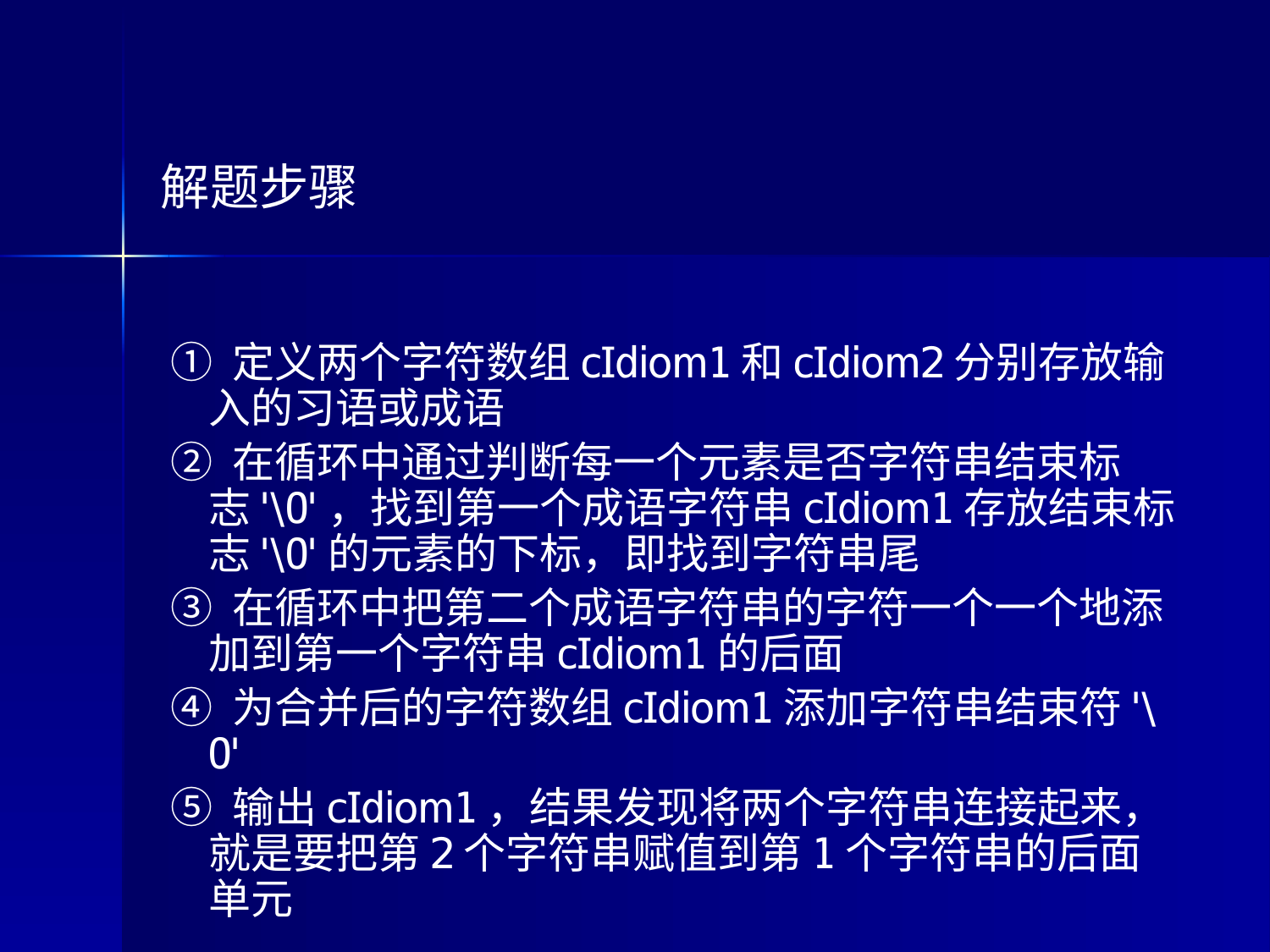

解题步骤

 ① 定义两个字符数组cIdiom1和cIdiom2分别存放输入的习语或成语
 ② 在循环中通过判断每一个元素是否字符串结束标志'\0'，找到第一个成语字符串cIdiom1存放结束标志'\0'的元素的下标，即找到字符串尾
 ③ 在循环中把第二个成语字符串的字符一个一个地添加到第一个字符串cIdiom1的后面
 ④ 为合并后的字符数组cIdiom1添加字符串结束符'\0'
 ⑤ 输出cIdiom1，结果发现将两个字符串连接起来，就是要把第2个字符串赋值到第1个字符串的后面单元